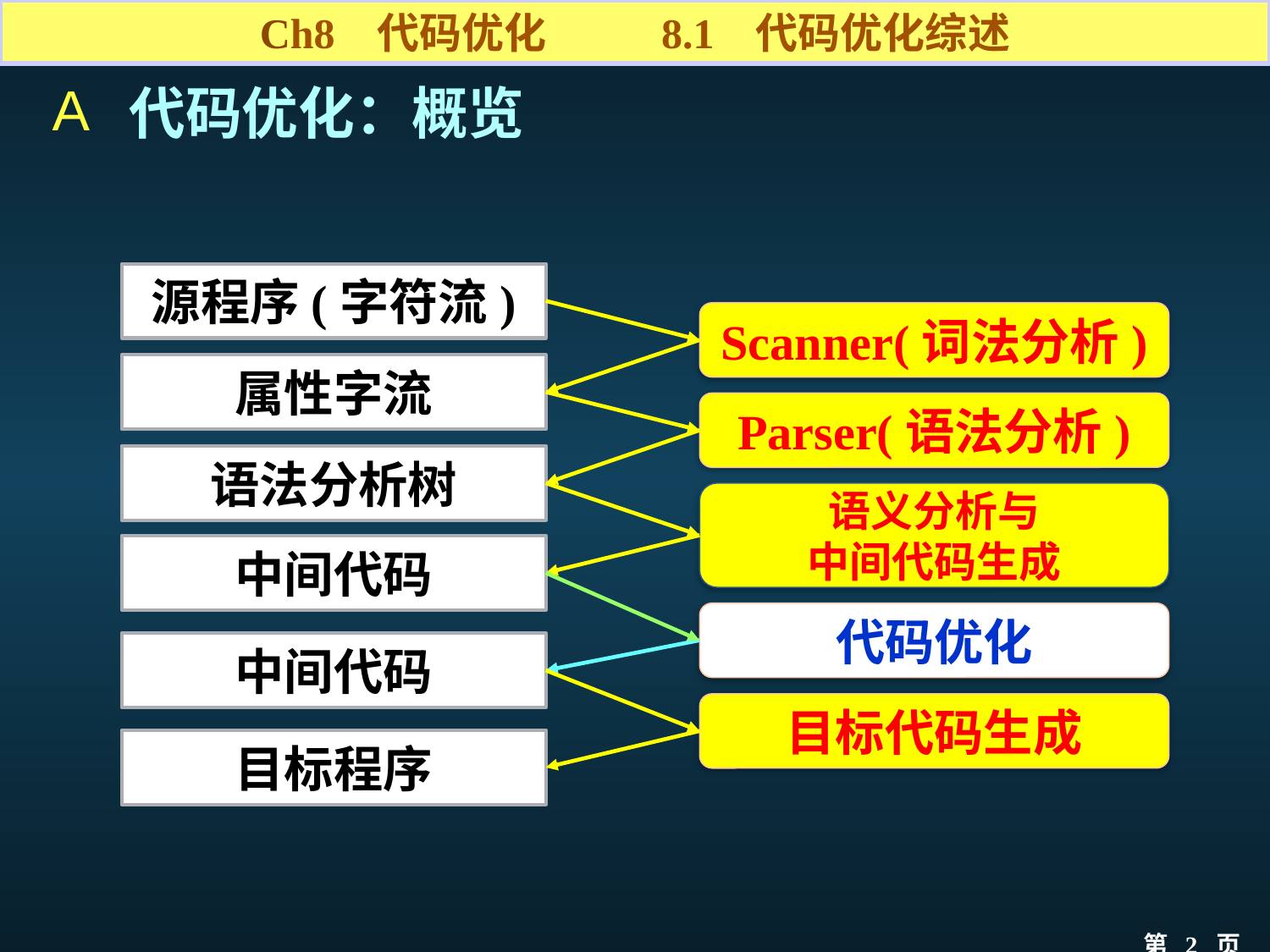

Ch8   代码优化           8.1   代码优化综述
  代码优化：概览
源程序(字符流)
Scanner(词法分析)
属性字流
Parser(语法分析)
语法分析树
语义分析与
中间代码生成
中间代码
代码优化
中间代码
目标代码生成
目标程序